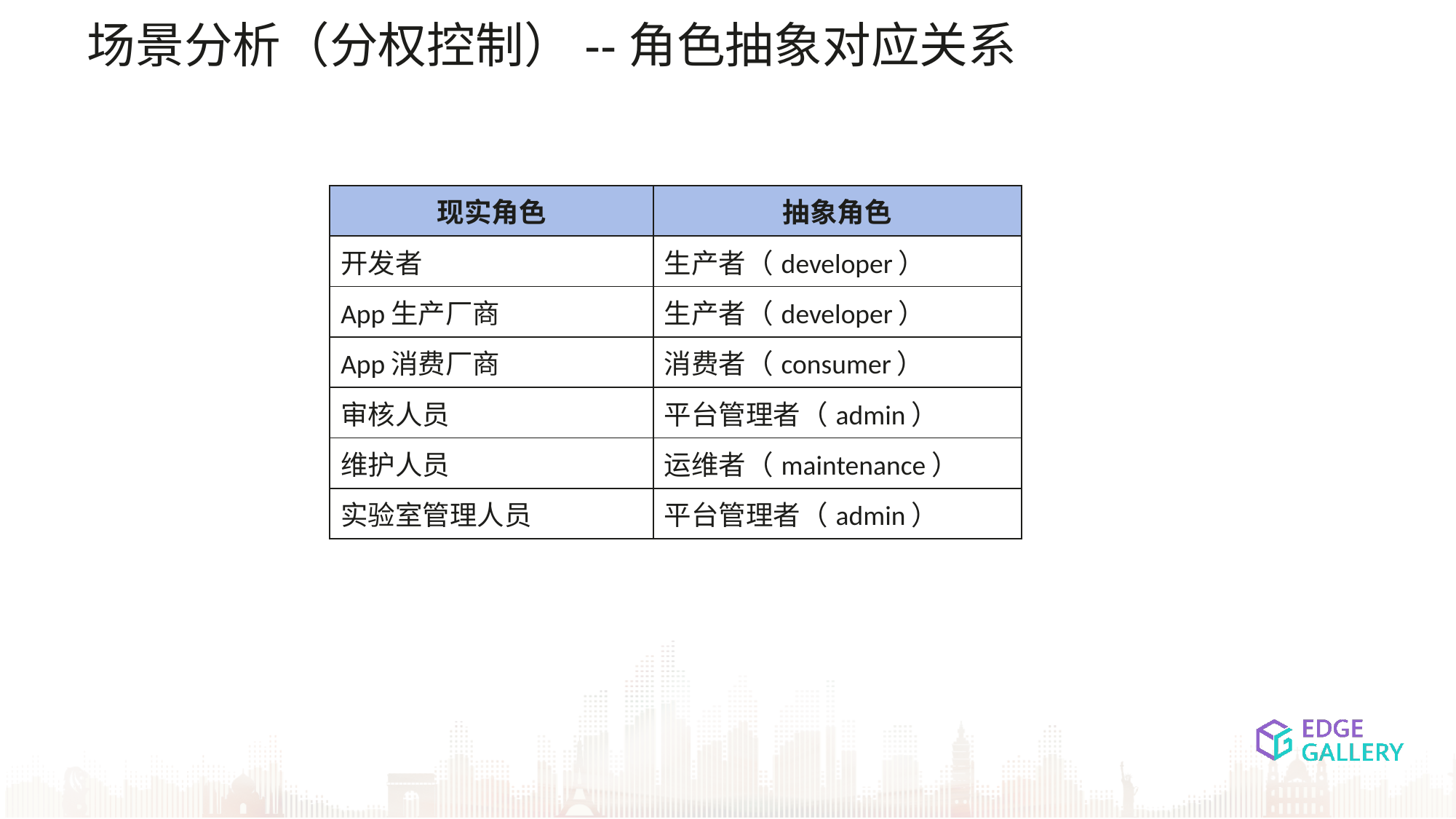

场景分析（分权控制）--角色抽象对应关系
| 现实角色 | 抽象角色 |
| --- | --- |
| 开发者 | 生产者（developer） |
| App生产厂商 | 生产者（developer） |
| App消费厂商 | 消费者（consumer） |
| 审核人员 | 平台管理者（admin） |
| 维护人员 | 运维者（maintenance） |
| 实验室管理人员 | 平台管理者（admin） |